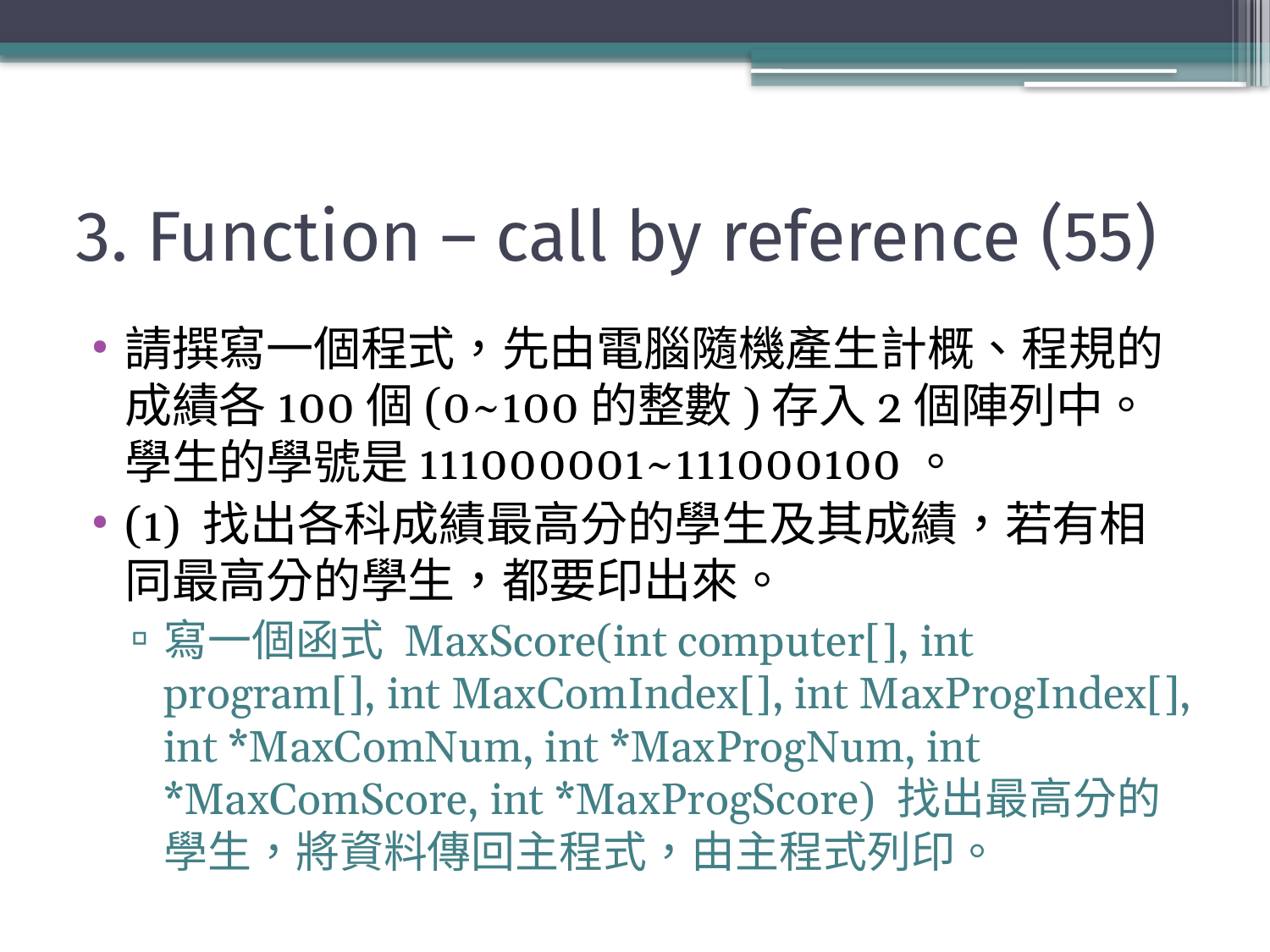

# 3. Function – call by reference (55)
請撰寫一個程式，先由電腦隨機產生計概、程規的成績各100個(0~100的整數)存入2個陣列中。學生的學號是111000001~111000100。
(1) 找出各科成績最高分的學生及其成績，若有相同最高分的學生，都要印出來。
寫一個函式 MaxScore(int computer[], int program[], int MaxComIndex[], int MaxProgIndex[], int *MaxComNum, int *MaxProgNum, int *MaxComScore, int *MaxProgScore) 找出最高分的學生，將資料傳回主程式，由主程式列印。